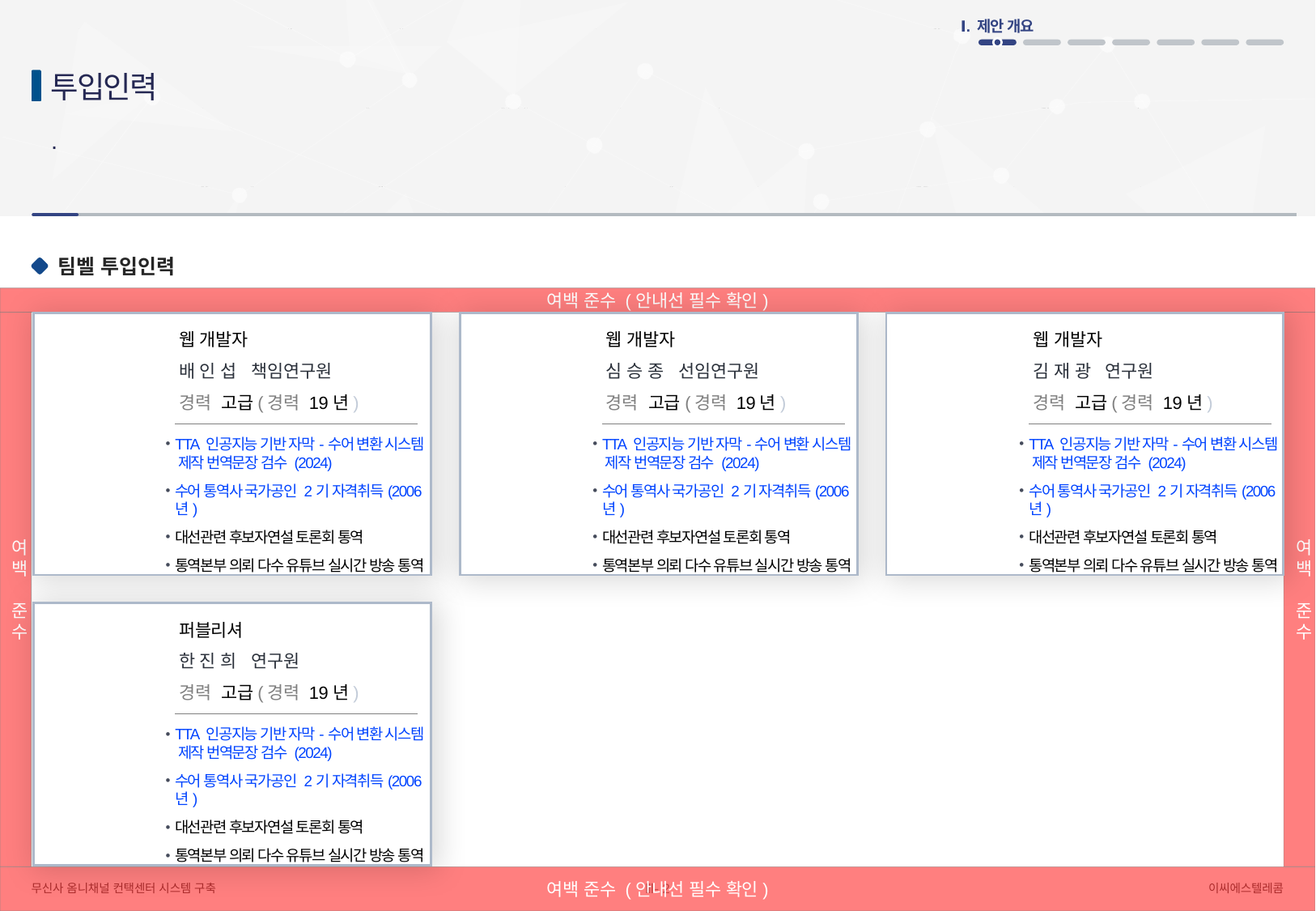

#
투입인력
.
팀벨 투입인력

여백 준수 (안내선 필수 확인)
여백 준수
여백 준수

웹 개발자
배 인 섭   책임연구원
경력  고급(경력 19년)
웹 개발자
심 승 종   선임연구원
경력  고급(경력 19년)
웹 개발자
김 재 광   연구원
경력  고급(경력 19년)
TTA 인공지능 기반 자막-수어 변환 시스템
 제작 번역문장 검수 (2024)
수어 통역사 국가공인 2기 자격취득(2006년)
대선관련 후보자연설 토론회 통역
통역본부 의뢰 다수 유튜브 실시간 방송 통역
TTA 인공지능 기반 자막-수어 변환 시스템
 제작 번역문장 검수 (2024)
수어 통역사 국가공인 2기 자격취득(2006년)
대선관련 후보자연설 토론회 통역
통역본부 의뢰 다수 유튜브 실시간 방송 통역
TTA 인공지능 기반 자막-수어 변환 시스템
 제작 번역문장 검수 (2024)
수어 통역사 국가공인 2기 자격취득(2006년)
대선관련 후보자연설 토론회 통역
통역본부 의뢰 다수 유튜브 실시간 방송 통역

퍼블리셔
한 진 희   연구원
경력  고급(경력 19년)
TTA 인공지능 기반 자막-수어 변환 시스템
 제작 번역문장 검수 (2024)
수어 통역사 국가공인 2기 자격취득(2006년)
대선관련 후보자연설 토론회 통역
통역본부 의뢰 다수 유튜브 실시간 방송 통역
여백 준수 (안내선 필수 확인)